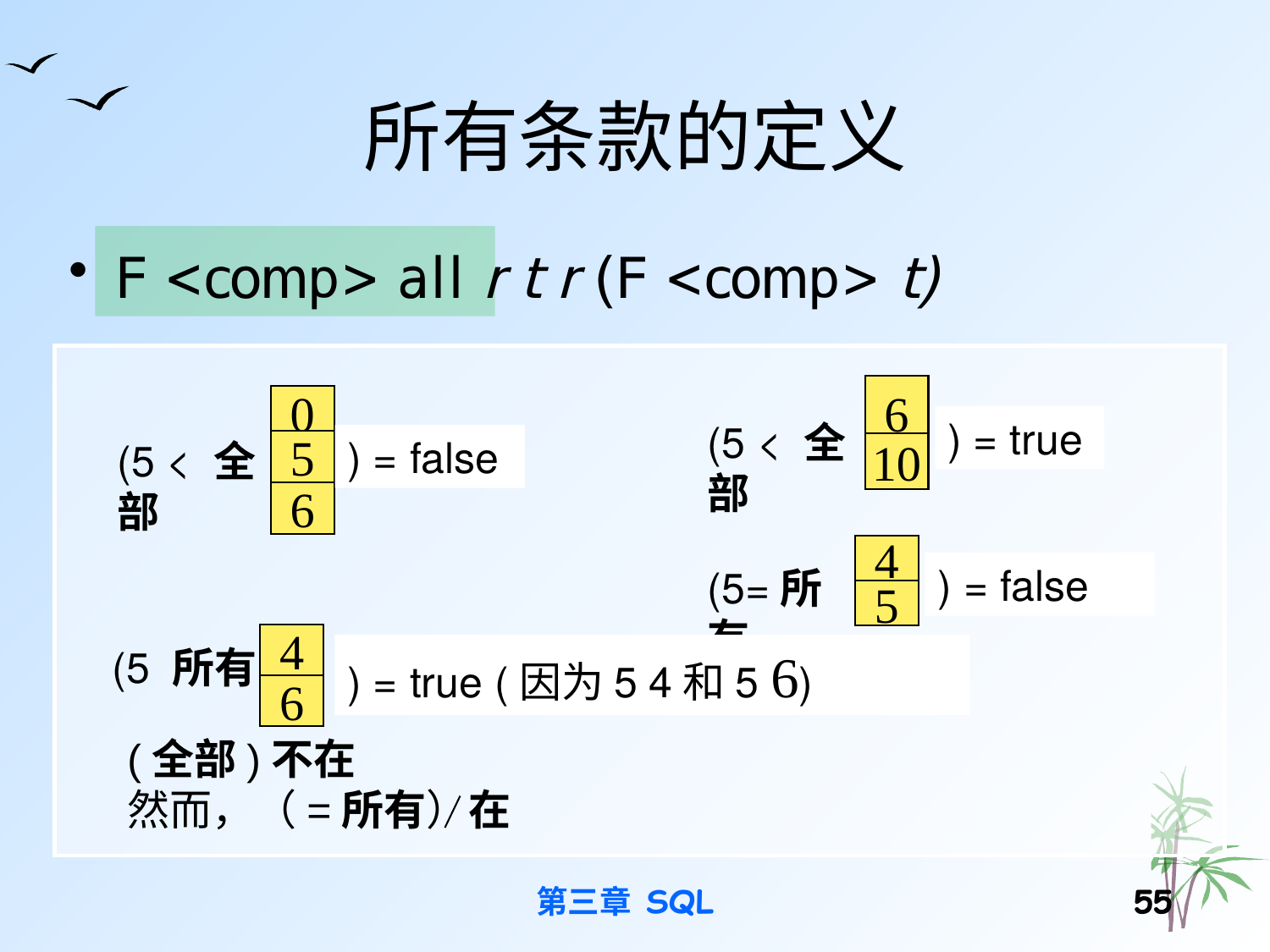

# 所有条款的定义

F <comp> all r t r (F <comp> t)

6
10
0
5
6
) = true
(5 < 全部
)
) = false
(5 < 全部
)
4
5
) = false
(5=所有
)
4
6
(5 所有
) = true (因为5 4和5 6)
)
(全部)不在
然而，（=所有）在

第三章 SQL
55